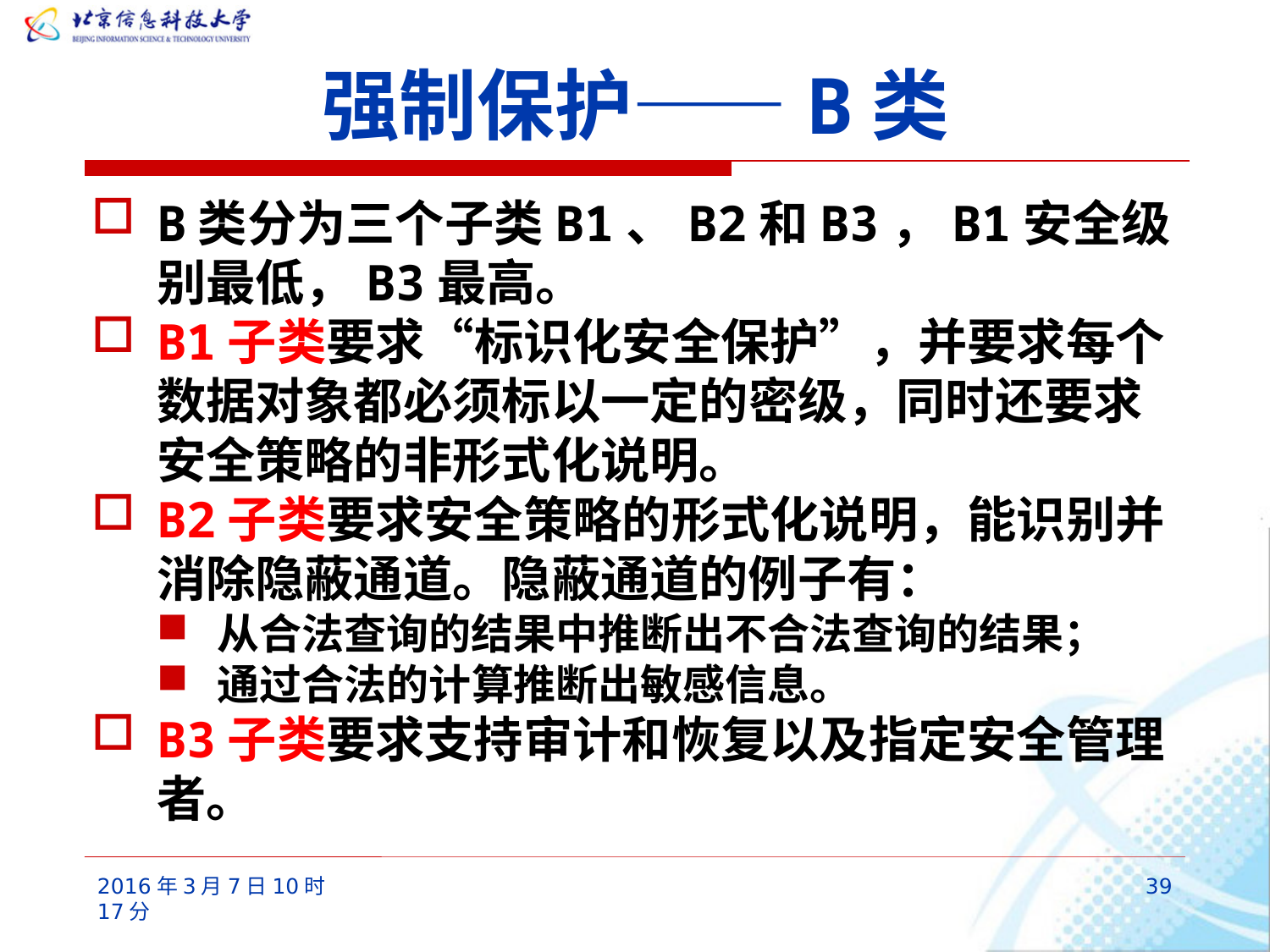

# 强制保护——B类
B类分为三个子类B1、B2和B3，B1安全级别最低，B3最高。
B1子类要求“标识化安全保护”，并要求每个数据对象都必须标以一定的密级，同时还要求安全策略的非形式化说明。
B2子类要求安全策略的形式化说明，能识别并消除隐蔽通道。隐蔽通道的例子有：
从合法查询的结果中推断出不合法查询的结果；
通过合法的计算推断出敏感信息。
B3子类要求支持审计和恢复以及指定安全管理者。
2016年3月7日10时17分
39